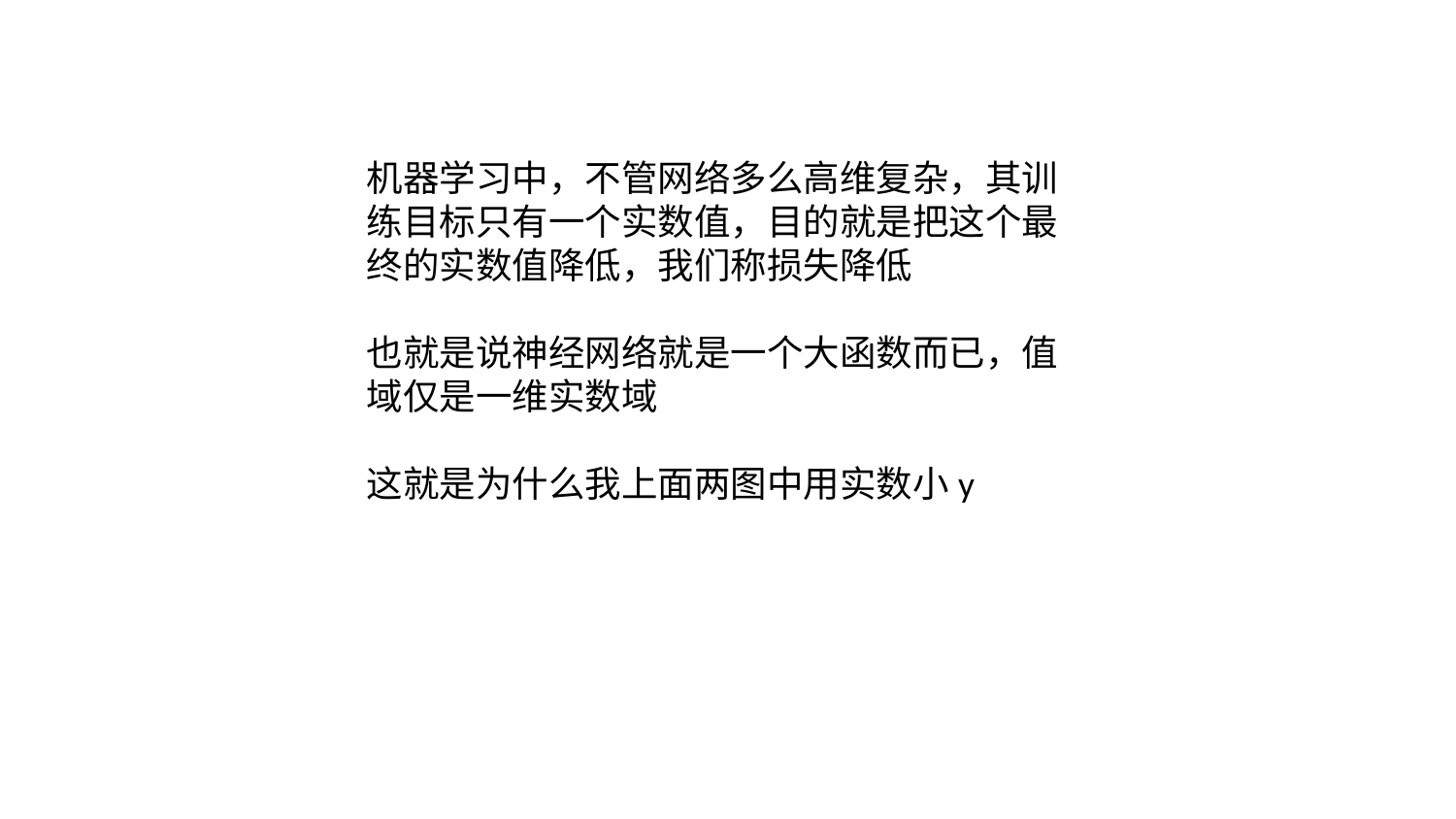

机器学习中，不管网络多么高维复杂，其训练目标只有一个实数值，目的就是把这个最终的实数值降低，我们称损失降低
也就是说神经网络就是一个大函数而已，值域仅是一维实数域

这就是为什么我上面两图中用实数小y